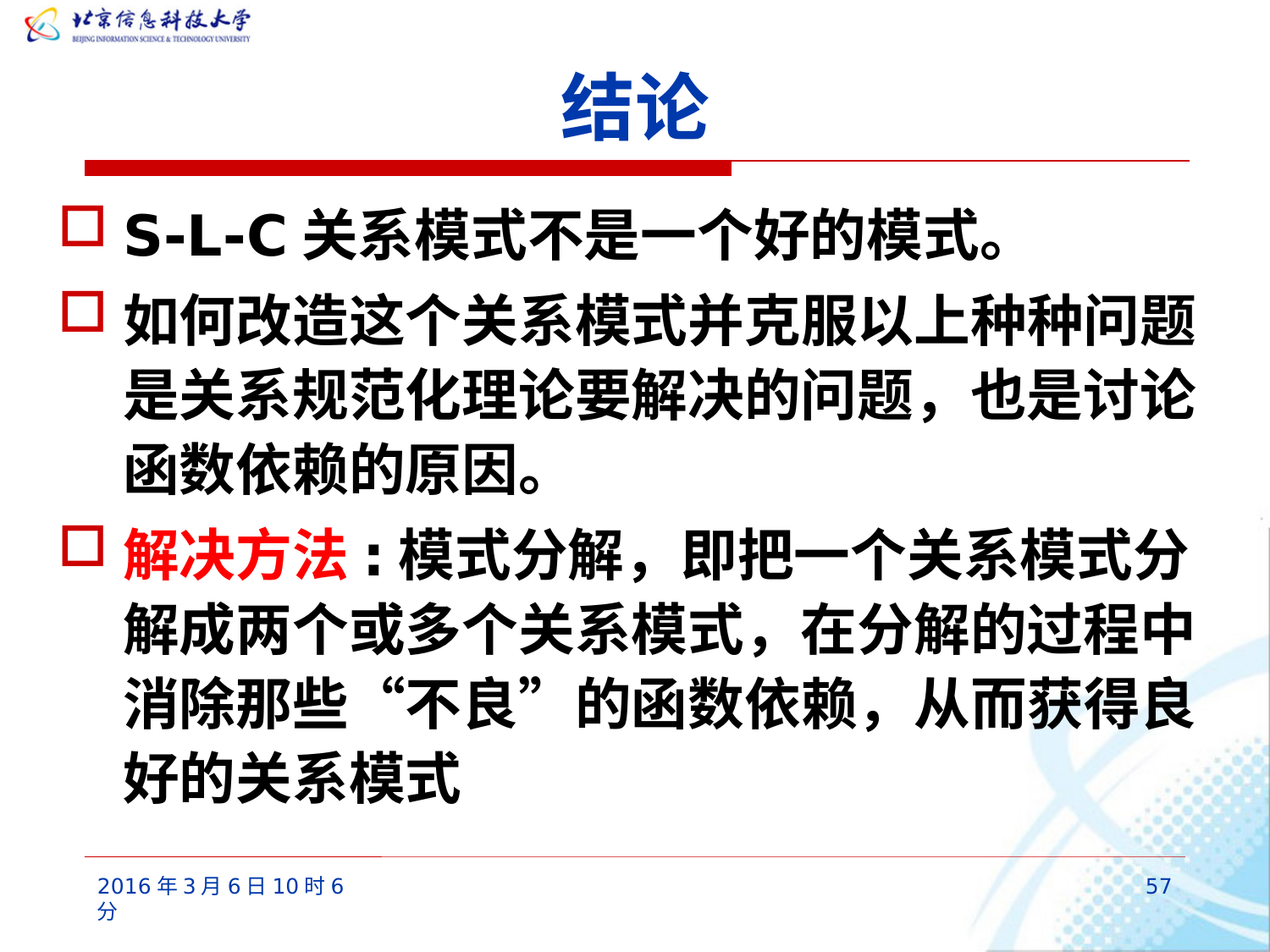

# 结论
S-L-C关系模式不是一个好的模式。
如何改造这个关系模式并克服以上种种问题是关系规范化理论要解决的问题，也是讨论函数依赖的原因。
解决方法:模式分解，即把一个关系模式分解成两个或多个关系模式，在分解的过程中消除那些“不良”的函数依赖，从而获得良好的关系模式
2016年3月6日10时6分
57